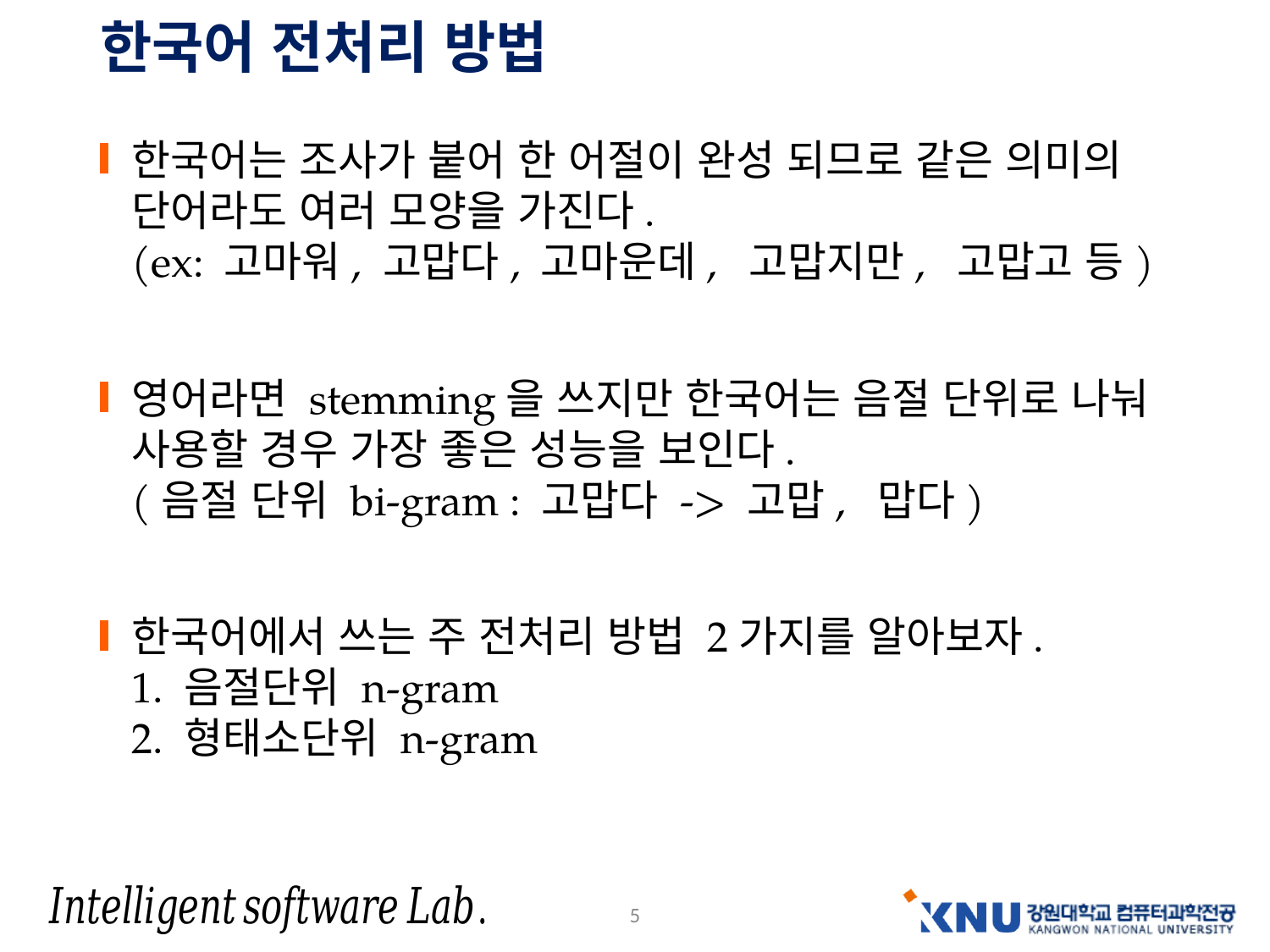

# 한국어 전처리 방법
한국어는 조사가 붙어 한 어절이 완성 되므로 같은 의미의 단어라도 여러 모양을 가진다.
(ex: 고마워, 고맙다, 고마운데,  고맙지만,  고맙고 등)

영어라면 stemming을 쓰지만 한국어는 음절 단위로 나눠 사용할 경우 가장 좋은 성능을 보인다.
(음절 단위 bi-gram : 고맙다 -> 고맙,  맙다)

한국어에서 쓰는 주 전처리 방법 2가지를 알아보자.
1. 음절단위 n-gram
2. 형태소단위 n-gram